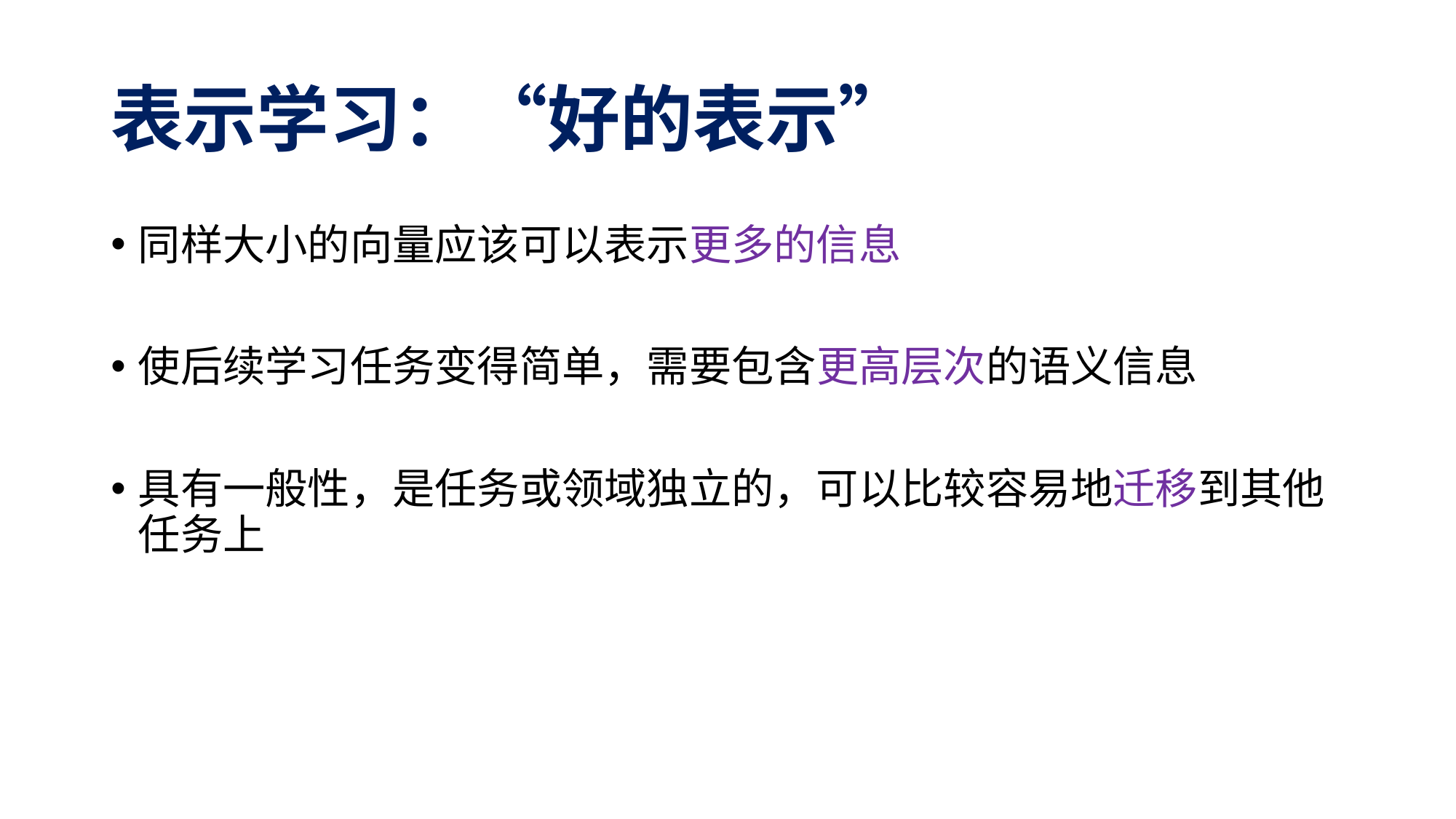

# 表示学习：“好的表示”
同样大小的向量应该可以表示更多的信息

使后续学习任务变得简单，需要包含更高层次的语义信息

具有一般性，是任务或领域独立的，可以比较容易地迁移到其他任务上